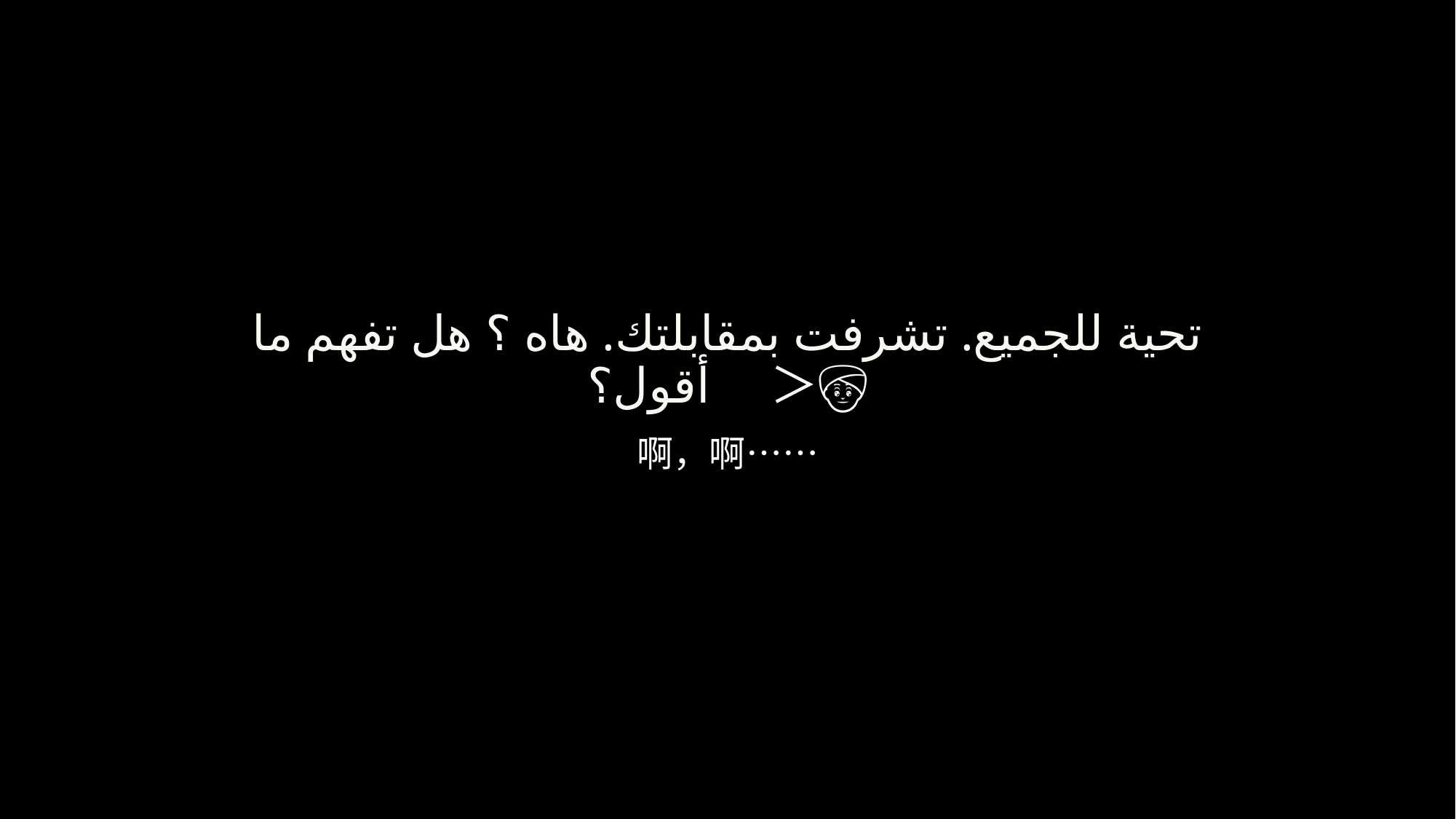

# تحية للجميع. تشرفت بمقابلتك. هاه ؟ هل تفهم ما أقول؟　＞👳
啊，啊……